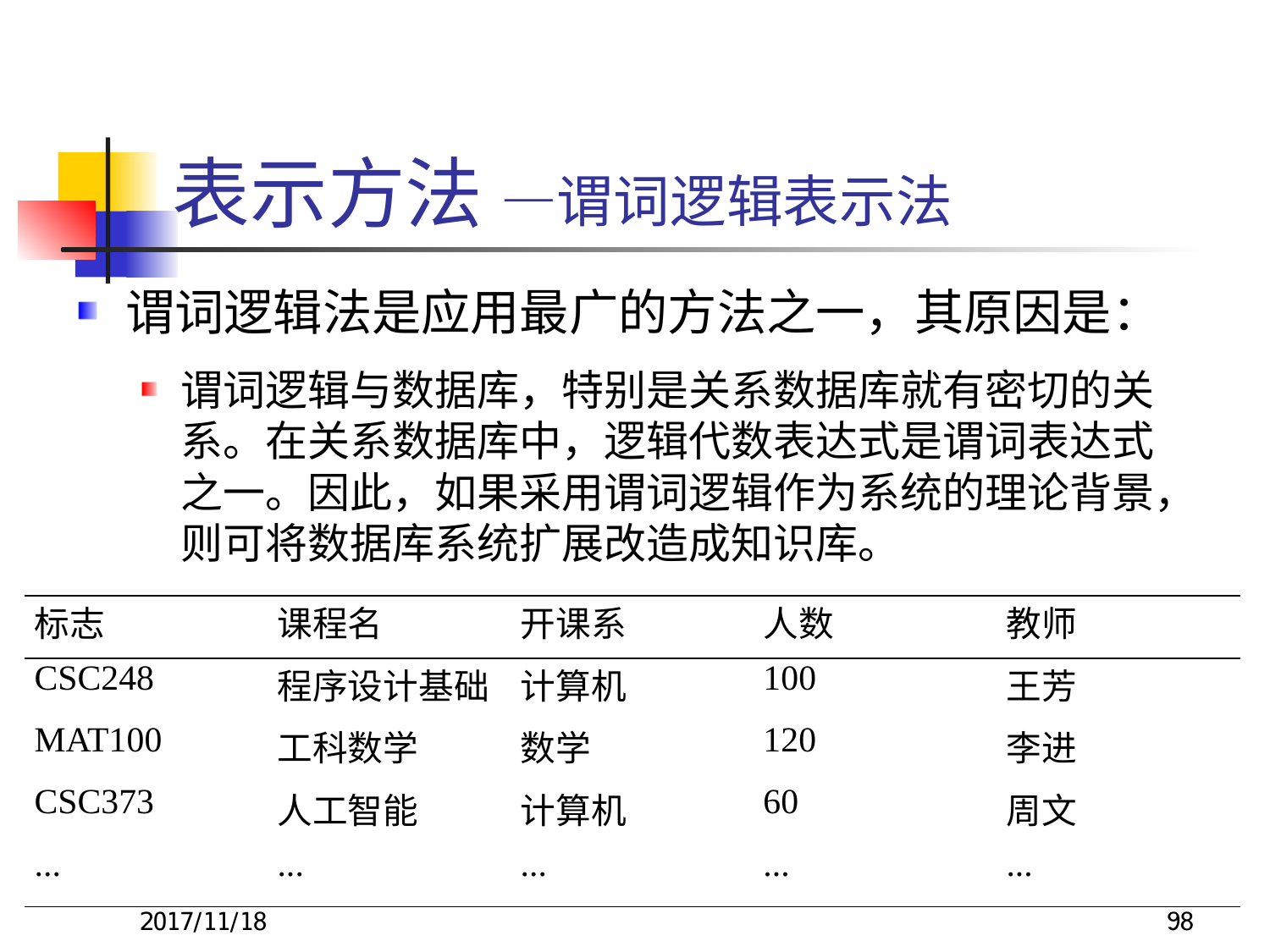

# 表示方法 —谓词逻辑表示法
谓词逻辑法是应用最广的方法之一，其原因是：
谓词逻辑与数据库，特别是关系数据库就有密切的关系。在关系数据库中，逻辑代数表达式是谓词表达式之一。因此，如果采用谓词逻辑作为系统的理论背景，则可将数据库系统扩展改造成知识库。
| 标志 | 课程名 | 开课系 | 人数 | 教师 |
| --- | --- | --- | --- | --- |
| CSC248 | 程序设计基础 | 计算机 | 100 | 王芳 |
| MAT100 | 工科数学 | 数学 | 120 | 李进 |
| CSC373 | 人工智能 | 计算机 | 60 | 周文 |
| ... | ... | ... | ... | ... |
2017/11/18
98